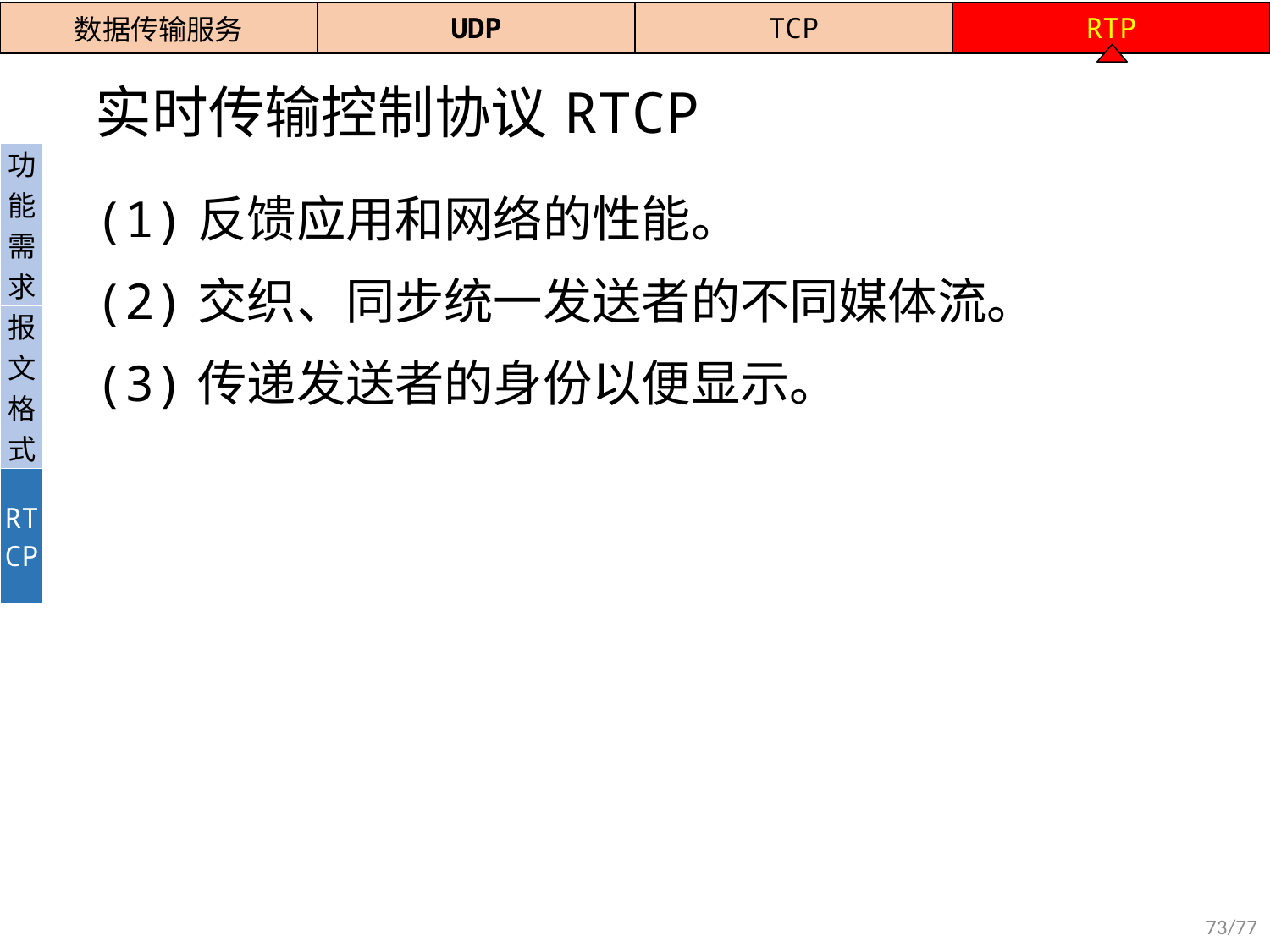

| 数据传输服务 | UDP | TCP | RTP |
| --- | --- | --- | --- |

# 实时传输控制协议RTCP
| 功能需求 |
| --- |
| 报文格式 |
| RT CP |
(1)反馈应用和网络的性能。
(2)交织、同步统一发送者的不同媒体流。
(3)传递发送者的身份以便显示。
73/77